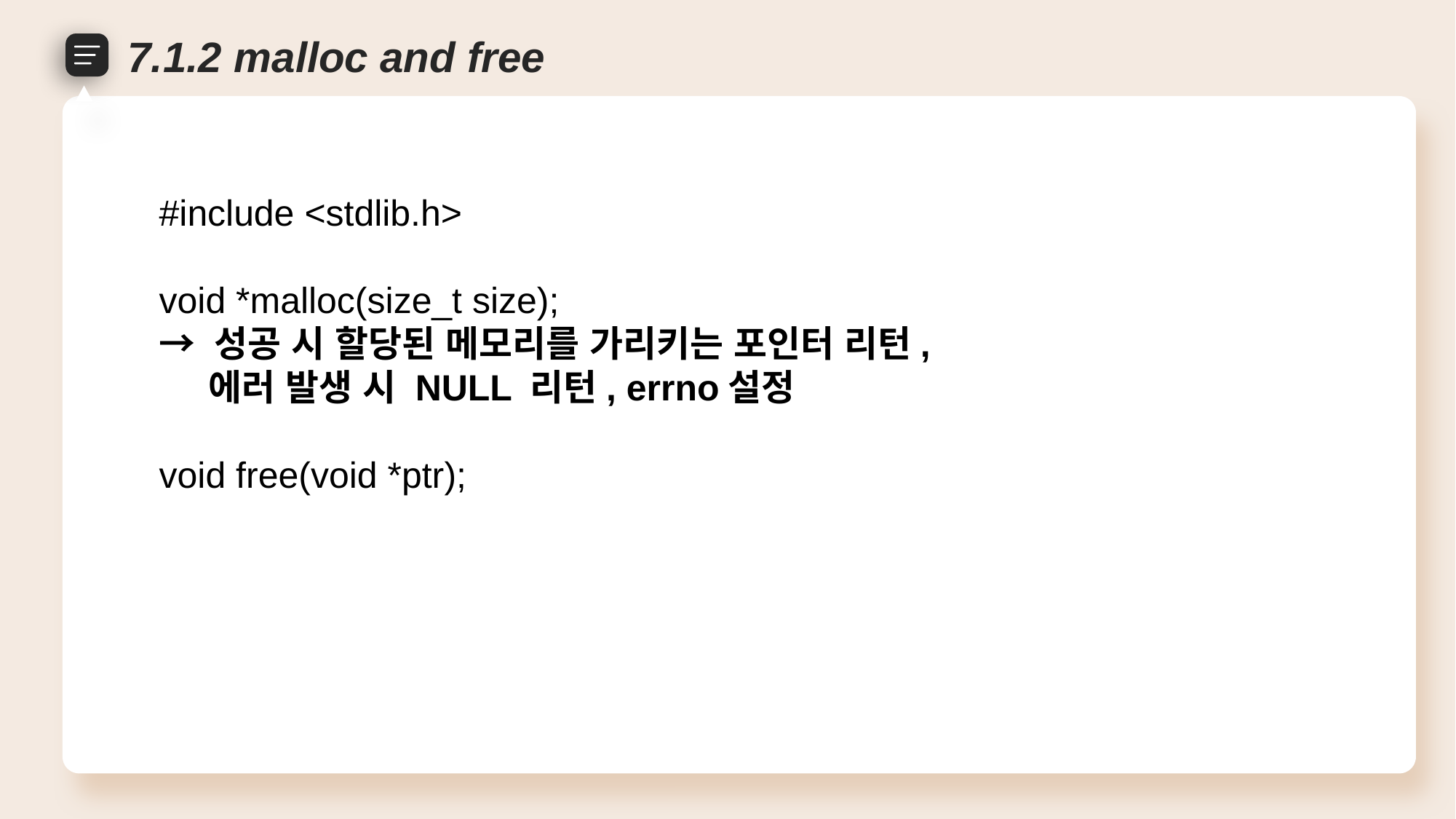

7.1.2 malloc and free

#include <stdlib.h>

void *malloc(size_t size);
→ 성공 시 할당된 메모리를 가리키는 포인터 리턴,
    에러 발생 시 NULL 리턴, errno설정

void free(void *ptr);